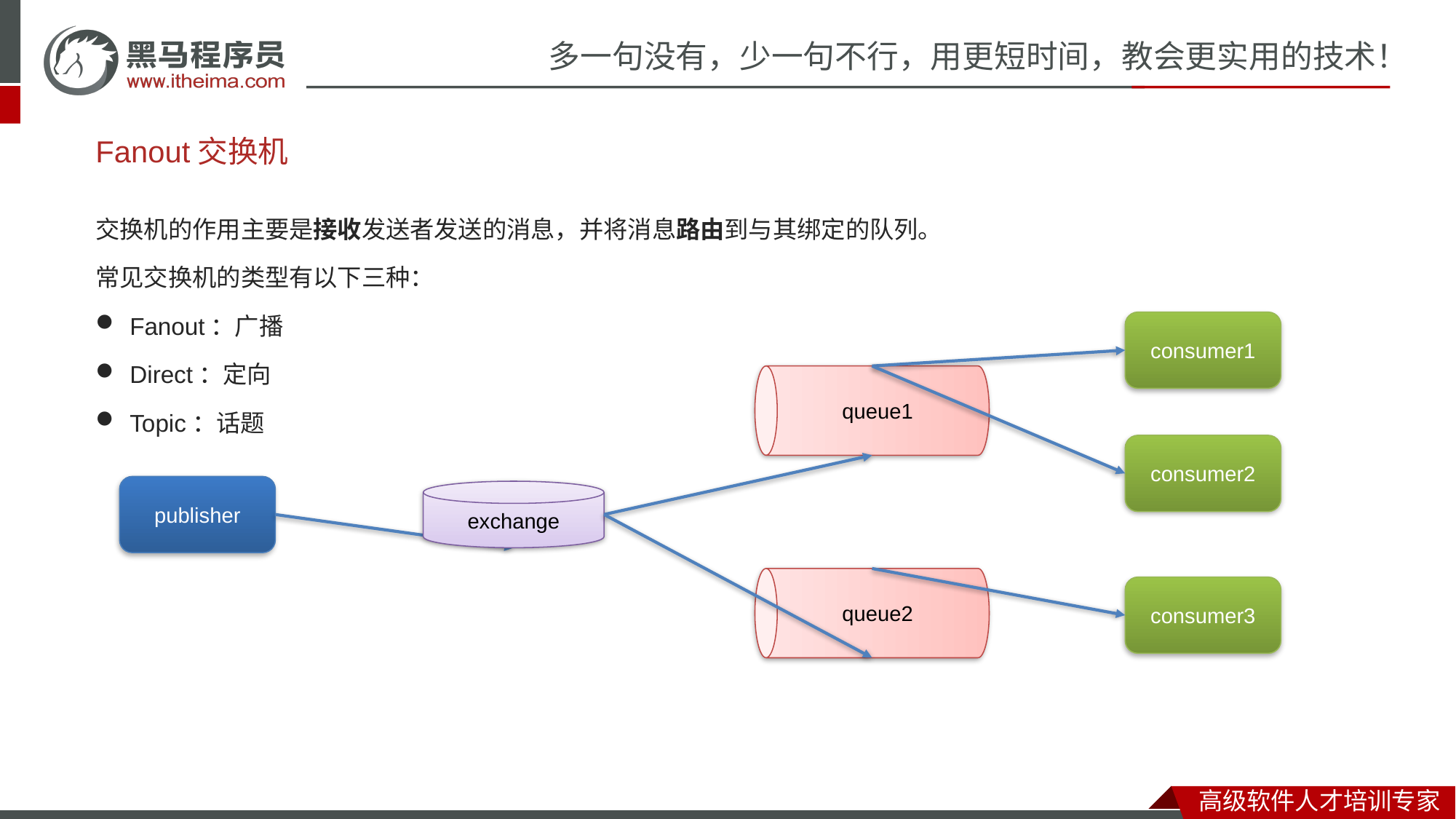

# Fanout交换机
交换机的作用主要是接收发送者发送的消息，并将消息路由到与其绑定的队列。
常见交换机的类型有以下三种：
Fanout：广播
Direct：定向
Topic：话题
queue1
consumer1
consumer2
publisher
exchange
queue2
consumer3